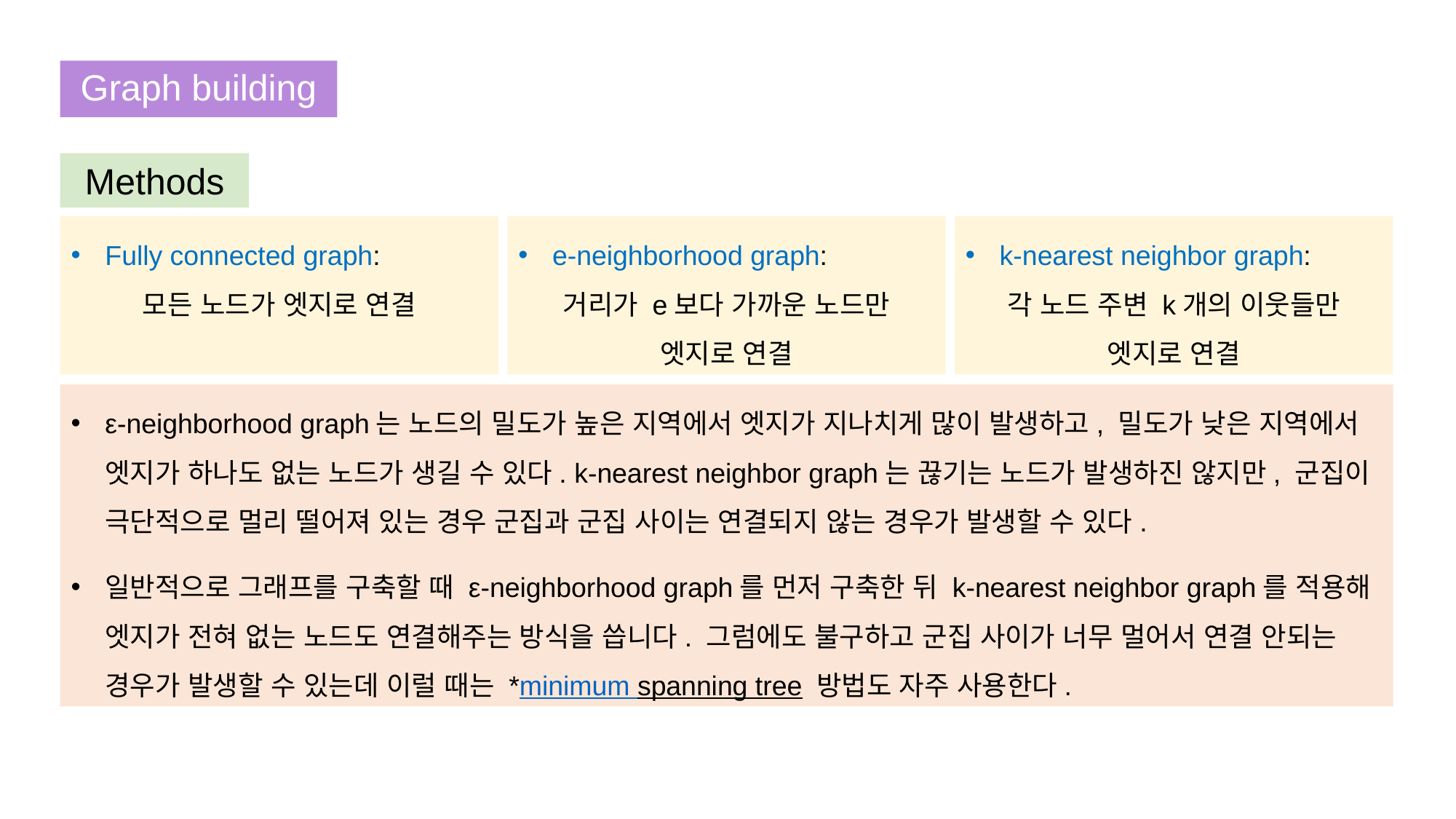

# Graph building
Methods
Fully connected graph:
모든 노드가 엣지로 연결

e-neighborhood graph:
거리가 e보다 가까운 노드만
엣지로 연결
k-nearest neighbor graph:
각 노드 주변 k개의 이웃들만
엣지로 연결
ε-neighborhood graph는 노드의 밀도가 높은 지역에서 엣지가 지나치게 많이 발생하고, 밀도가 낮은 지역에서 엣지가 하나도 없는 노드가 생길 수 있다. k-nearest neighbor graph는 끊기는 노드가 발생하진 않지만, 군집이 극단적으로 멀리 떨어져 있는 경우 군집과 군집 사이는 연결되지 않는 경우가 발생할 수 있다.

일반적으로 그래프를 구축할 때 ε-neighborhood graph를 먼저 구축한 뒤 k-nearest neighbor graph를 적용해 엣지가 전혀 없는 노드도 연결해주는 방식을 씁니다. 그럼에도 불구하고 군집 사이가 너무 멀어서 연결 안되는 경우가 발생할 수 있는데 이럴 때는 *minimum spanning tree 방법도 자주 사용한다.